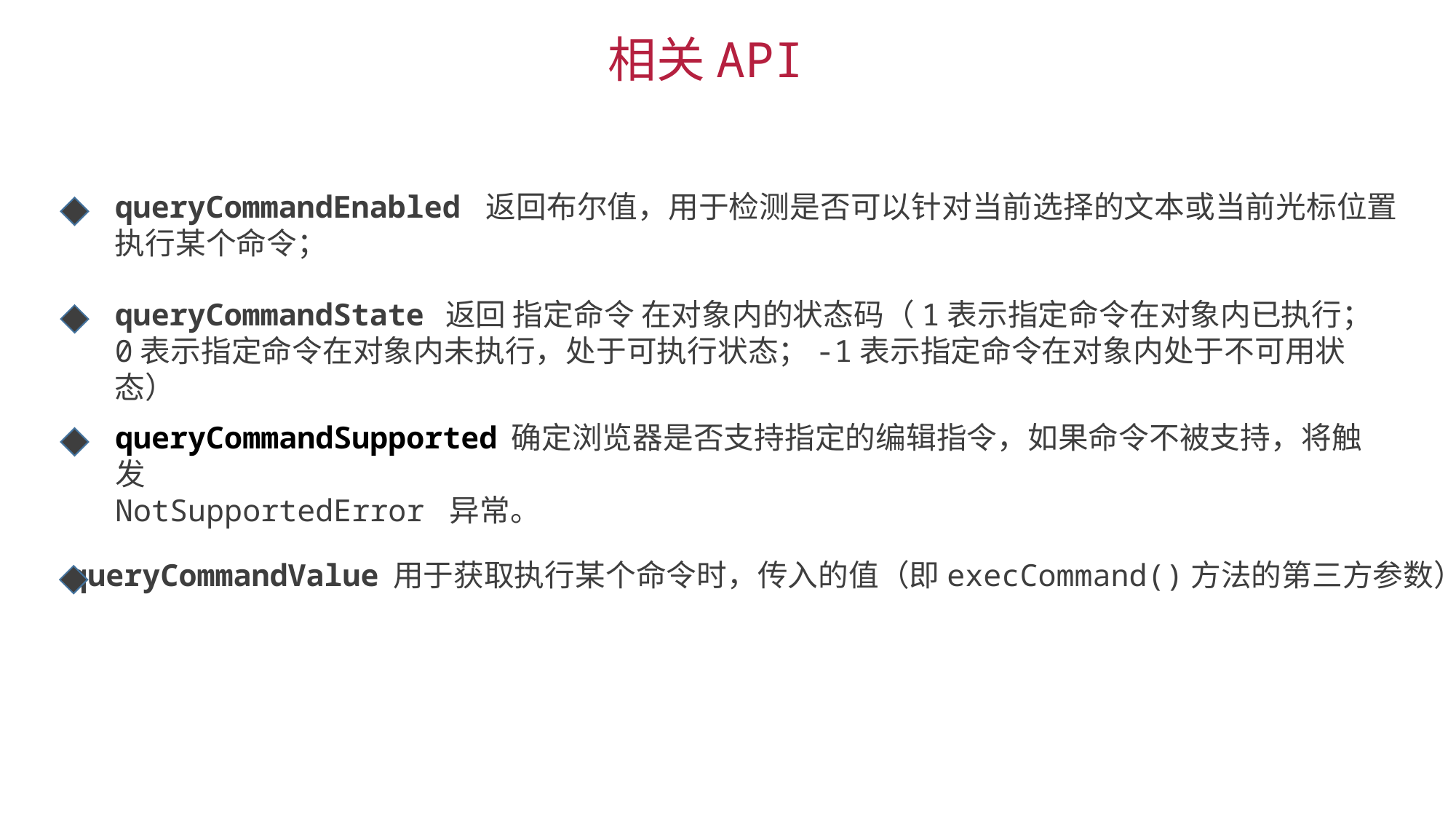

相关API
queryCommandEnabled 返回布尔值，用于检测是否可以针对当前选择的文本或当前光标位置执行某个命令；

queryCommandState  返回 指定命令 在对象内的状态码（1表示指定命令在对象内已执行；0表示指定命令在对象内未执行，处于可执行状态；-1表示指定命令在对象内处于不可用状态）

queryCommandSupported 确定浏览器是否支持指定的编辑指令，如果命令不被支持，将触发
NotSupportedError 异常。

queryCommandValue 用于获取执行某个命令时，传入的值（即execCommand()方法的第三方参数）